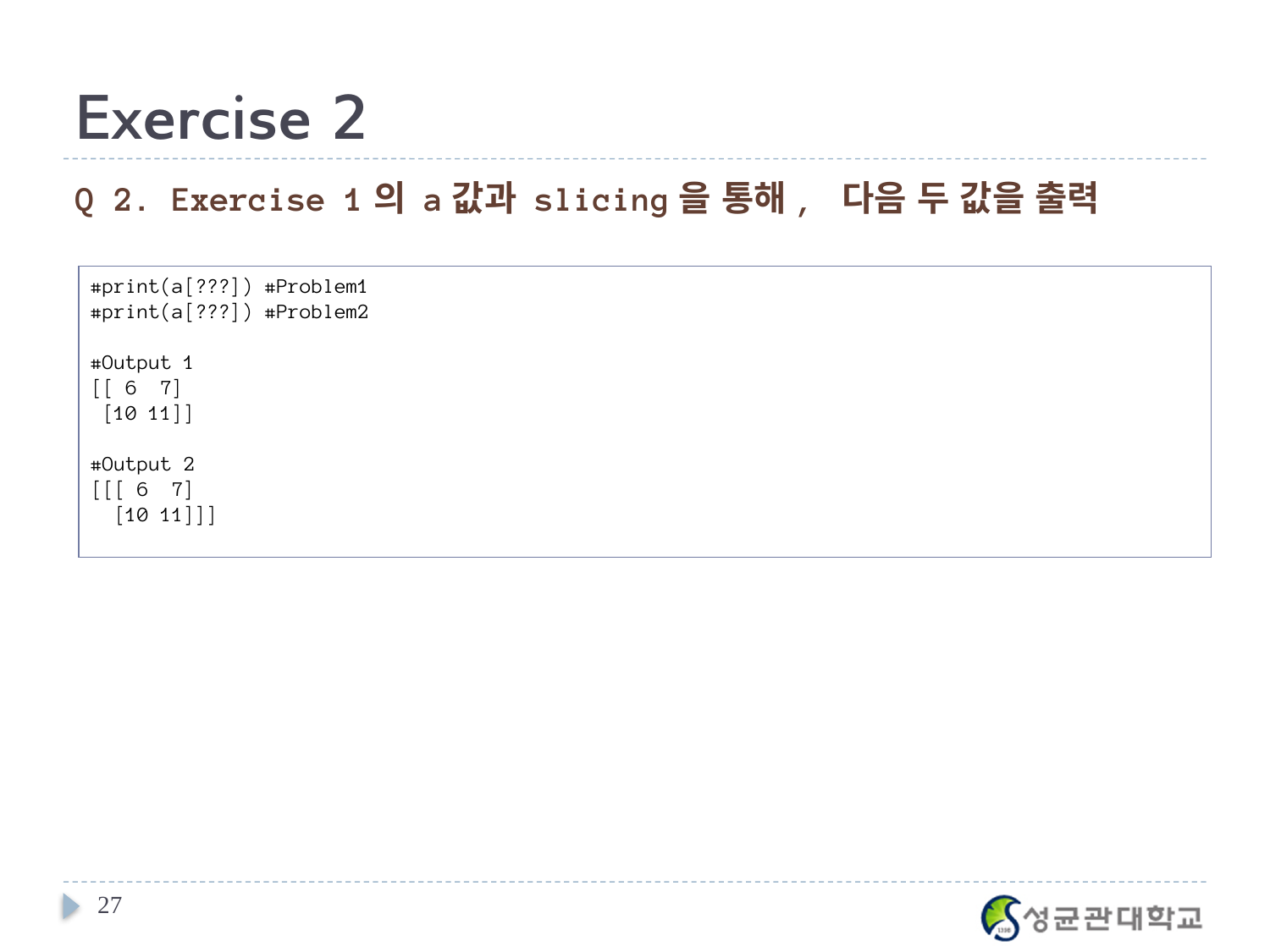

# Exercise 2
Q 2. Exercise 1의 a값과 slicing을 통해, 다음 두 값을 출력

#print(a[???]) #Problem1
#print(a[???]) #Problem2

#Output 1
[[ 6  7]
 [10 11]]

#Output 2
[[[ 6  7]
  [10 11]]]

27